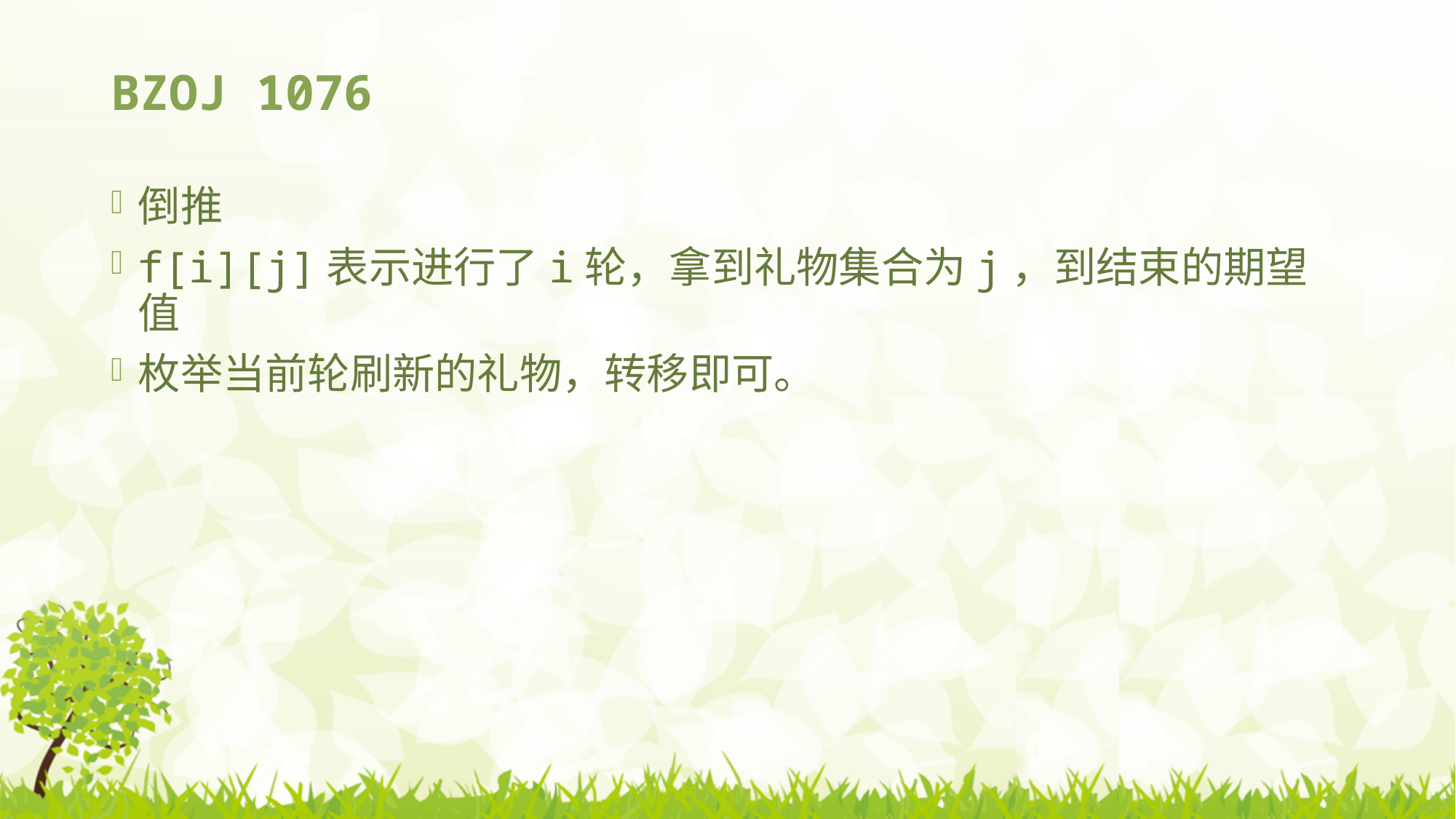

# BZOJ 1076
倒推
f[i][j]表示进行了i轮，拿到礼物集合为j，到结束的期望值
枚举当前轮刷新的礼物，转移即可。